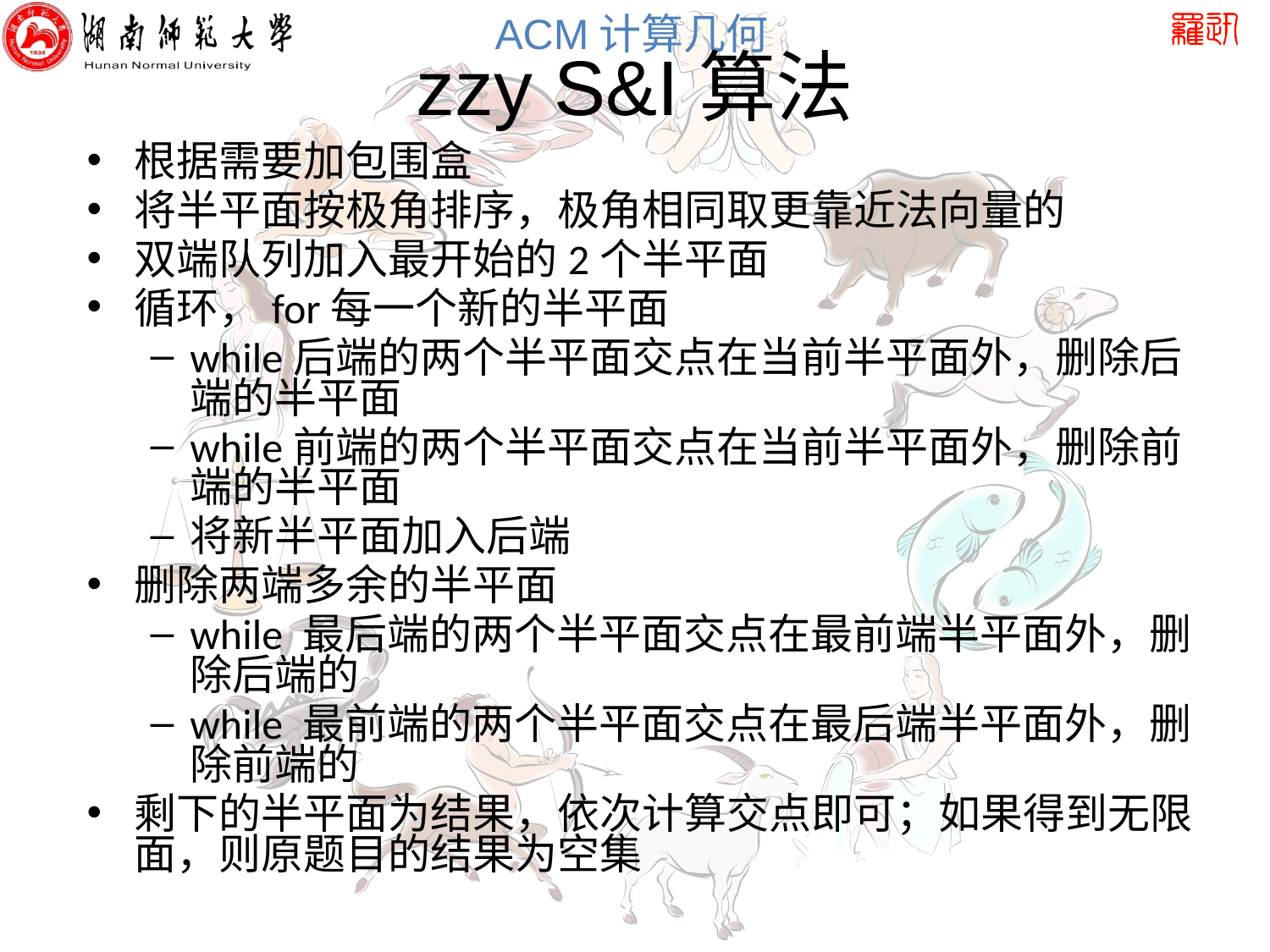

# zzy S&I算法
根据需要加包围盒
将半平面按极角排序，极角相同取更靠近法向量的
双端队列加入最开始的2个半平面
循环，for每一个新的半平面
while后端的两个半平面交点在当前半平面外，删除后端的半平面
while前端的两个半平面交点在当前半平面外，删除前端的半平面
将新半平面加入后端
删除两端多余的半平面
while 最后端的两个半平面交点在最前端半平面外，删除后端的
while 最前端的两个半平面交点在最后端半平面外，删除前端的
剩下的半平面为结果，依次计算交点即可；如果得到无限面，则原题目的结果为空集